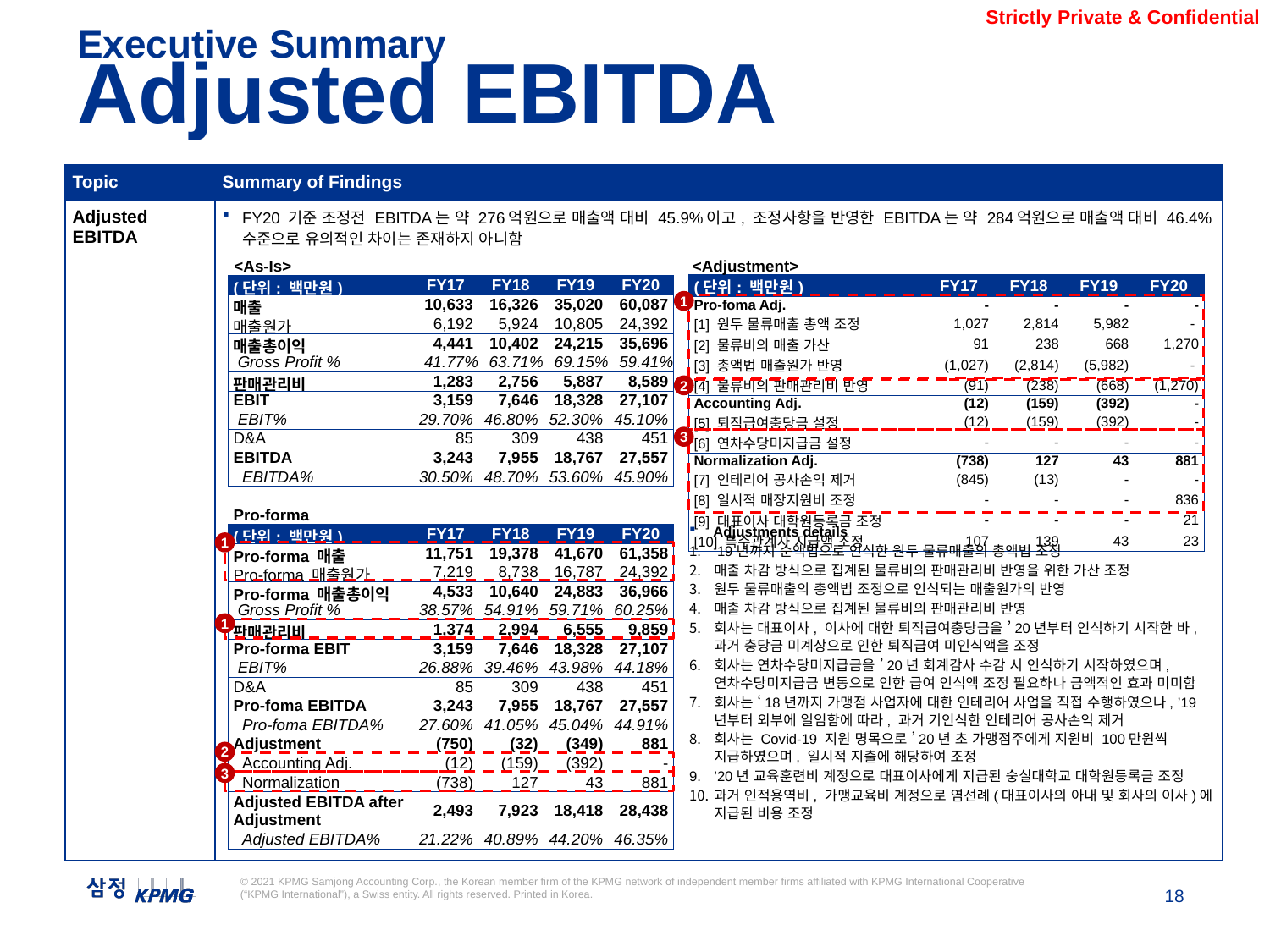

Executive Summary
Adjusted EBITDA
| Topic | Summary of Findings |
| --- | --- |
| Adjusted EBITDA | FY20 기준 조정전 EBITDA는 약 276억원으로 매출액 대비 45.9%이고, 조정사항을 반영한 EBITDA는 약 284억원으로 매출액 대비 46.4% 수준으로 유의적인 차이는 존재하지 아니함 |
<As-Is>
<Adjustment>
| (단위: 백만원) | FY17 | FY18 | FY19 | FY20 |
| --- | --- | --- | --- | --- |
| Pro-foma Adj. | - | - | - | - |
| [1] 원두 물류매출 총액 조정 | 1,027 | 2,814 | 5,982 | - |
| [2] 물류비의 매출 가산 | 91 | 238 | 668 | 1,270 |
| [3] 총액법 매출원가 반영 | (1,027) | (2,814) | (5,982) | - |
| [4] 물류비의 판매관리비 반영 | (91) | (238) | (668) | (1,270) |
| Accounting Adj. | (12) | (159) | (392) | - |
| [5] 퇴직급여충당금 설정 | (12) | (159) | (392) | - |
| [6] 연차수당미지급금 설정 | - | - | - | - |
| Normalization Adj. | (738) | 127 | 43 | 881 |
| [7] 인테리어 공사손익 제거 | (845) | (13) | - | - |
| [8] 일시적 매장지원비 조정 | - | - | - | 836 |
| [9] 대표이사 대학원등록금 조정 | - | - | - | 21 |
| [10] 특수관계자 지급액 조정 | 107 | 139 | 43 | 23 |
| (단위: 백만원) | FY17 | FY18 | FY19 | FY20 |
| --- | --- | --- | --- | --- |
| 매출 | 10,633 | 16,326 | 35,020 | 60,087 |
| 매출원가 | 6,192 | 5,924 | 10,805 | 24,392 |
| 매출총이익 | 4,441 | 10,402 | 24,215 | 35,696 |
| Gross Profit % | 41.77% | 63.71% | 69.15% | 59.41% |
| 판매관리비 | 1,283 | 2,756 | 5,887 | 8,589 |
| EBIT | 3,159 | 7,646 | 18,328 | 27,107 |
| EBIT% | 29.70% | 46.80% | 52.30% | 45.10% |
| D&A | 85 | 309 | 438 | 451 |
| EBITDA | 3,243 | 7,955 | 18,767 | 27,557 |
| EBITDA% | 30.50% | 48.70% | 53.60% | 45.90% |
|  |  |  |  |  |
| Pro-forma |  |  |  |  |
| (단위: 백만원) | FY17 | FY18 | FY19 | FY20 |
| Pro-forma 매출 | 11,751 | 19,378 | 41,670 | 61,358 |
| Pro-forma 매출원가 | 7,219 | 8,738 | 16,787 | 24,392 |
| Pro-forma 매출총이익 | 4,533 | 10,640 | 24,883 | 36,966 |
| Gross Profit % | 38.57% | 54.91% | 59.71% | 60.25% |
| 판매관리비 | 1,374 | 2,994 | 6,555 | 9,859 |
| Pro-forma EBIT | 3,159 | 7,646 | 18,328 | 27,107 |
| EBIT% | 26.88% | 39.46% | 43.98% | 44.18% |
| D&A | 85 | 309 | 438 | 451 |
| Pro-foma EBITDA | 3,243 | 7,955 | 18,767 | 27,557 |
| Pro-foma EBITDA% | 27.60% | 41.05% | 45.04% | 44.91% |
| Adjustment | (750) | (32) | (349) | 881 |
| Accounting Adj. | (12) | (159) | (392) | - |
| Normalization | (738) | 127 | 43 | 881 |
| Adjusted EBITDA after Adjustment | 2,493 | 7,923 | 18,418 | 28,438 |
| Adjusted EBITDA% | 21.22% | 40.89% | 44.20% | 46.35% |
1

2

3

 Adjustments details
’19년까지 순액법으로 인식한 원두 물류매출의 총액법 조정
매출 차감 방식으로 집계된 물류비의 판매관리비 반영을 위한 가산 조정
원두 물류매출의 총액법 조정으로 인식되는 매출원가의 반영
매출 차감 방식으로 집계된 물류비의 판매관리비 반영
회사는 대표이사, 이사에 대한 퇴직급여충당금을 ’20년부터 인식하기 시작한 바, 과거 충당금 미계상으로 인한 퇴직급여 미인식액을 조정
회사는 연차수당미지급금을 ’20년 회계감사 수감 시 인식하기 시작하였으며, 연차수당미지급금 변동으로 인한 급여 인식액 조정 필요하나 금액적인 효과 미미함
회사는 ‘18년까지 가맹점 사업자에 대한 인테리어 사업을 직접 수행하였으나, ’19년부터 외부에 일임함에 따라, 과거 기인식한 인테리어 공사손익 제거
회사는 Covid-19 지원 명목으로 ’20년 초 가맹점주에게 지원비 100만원씩 지급하였으며, 일시적 지출에 해당하여 조정
’20년 교육훈련비 계정으로 대표이사에게 지급된 숭실대학교 대학원등록금 조정
과거 인적용역비, 가맹교육비 계정으로 염선례(대표이사의 아내 및 회사의 이사)에 지급된 비용 조정
1

1

2

3